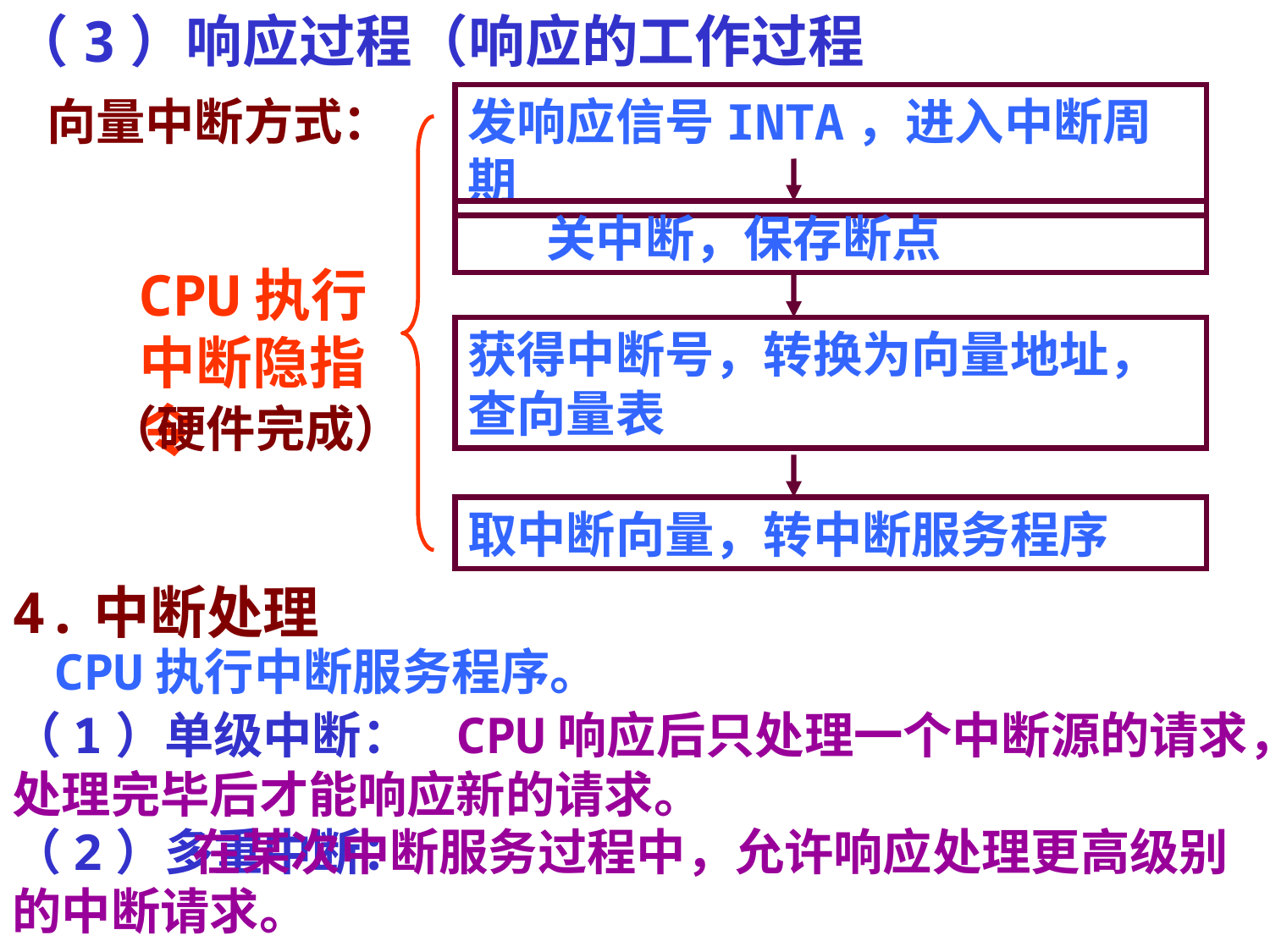

（3）响应过程（响应的工作过程
  向量中断方式：
发响应信号INTA，进入中断周期

      关中断，保存断点
CPU执行中断隐指令

获得中断号，转换为向量地址，查向量表
（硬件完成）

取中断向量，转中断服务程序
4.中断处理
CPU执行中断服务程序。
（1）单级中断：
               CPU响应后只处理一个中断源的请求，处理完毕后才能响应新的请求。
（2）多重中断：
               在某次中断服务过程中，允许响应处理更高级别的中断请求。